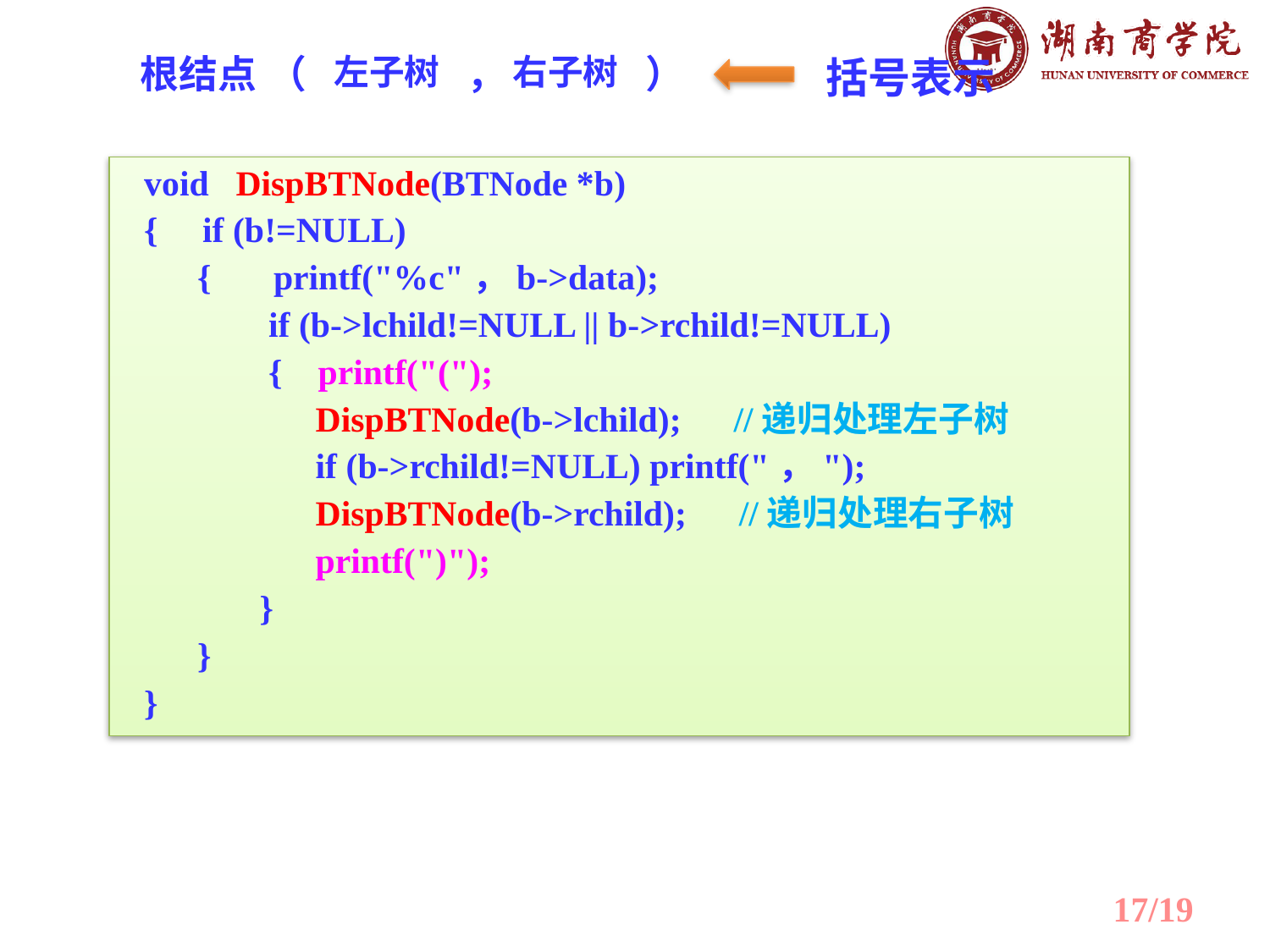

括号表示

根结点
（
左子树
，
右子树
）
void   DispBTNode(BTNode *b)
{     if (b!=NULL)
      {       printf("%c"，b->data);
              if (b->lchild!=NULL || b->rchild!=NULL)
              {    printf("(");
	     DispBTNode(b->lchild);　//递归处理左子树
	     if (b->rchild!=NULL) printf("，");
	     DispBTNode(b->rchild);　//递归处理右子树
	     printf(")");
             }
      }
}
17/19